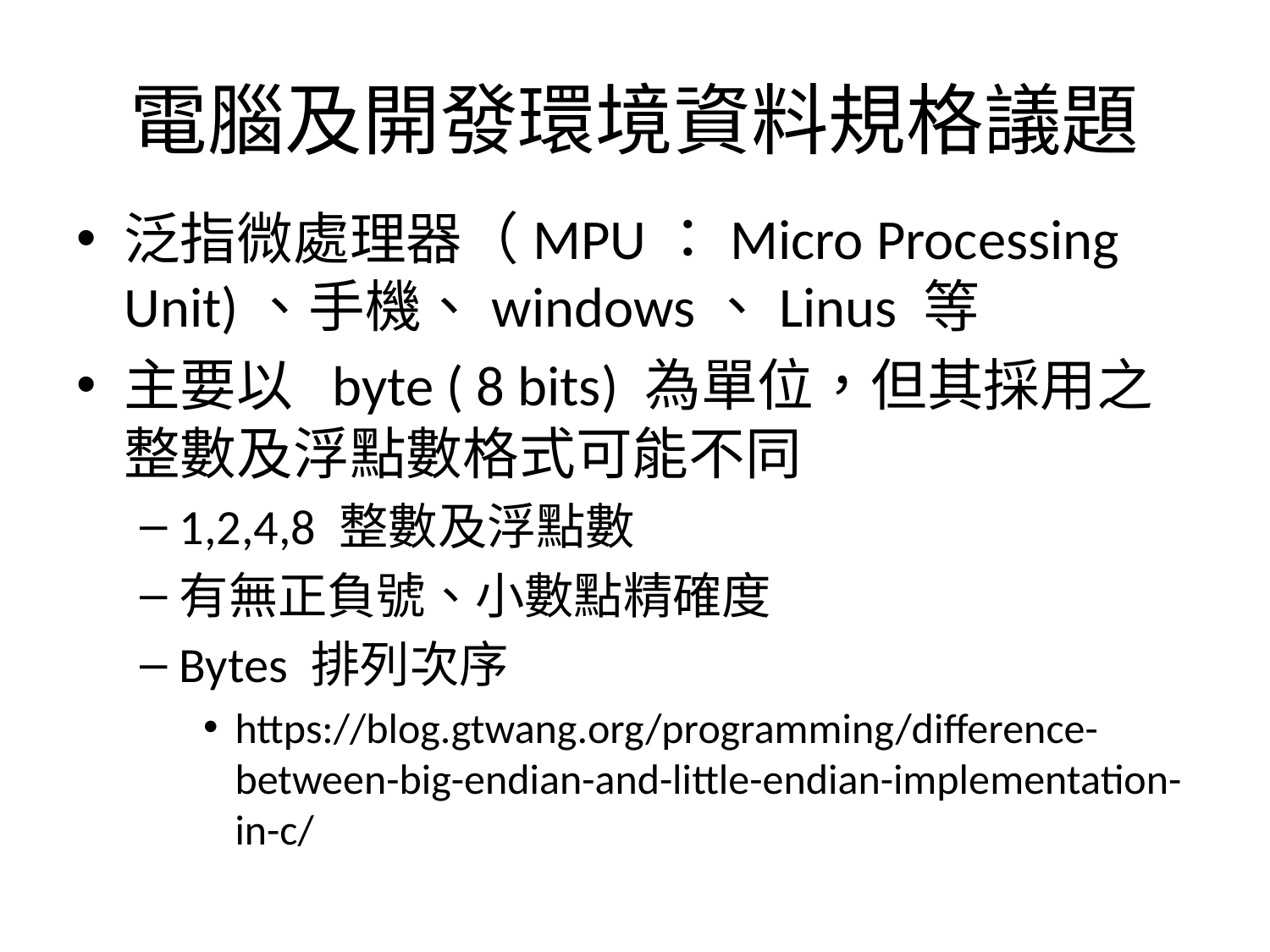

# 電腦及開發環境資料規格議題
泛指微處理器（MPU：Micro Processing Unit)、手機、windows、Linus 等
主要以  byte ( 8 bits) 為單位，但其採用之整數及浮點數格式可能不同
1,2,4,8 整數及浮點數
有無正負號、小數點精確度
Bytes 排列次序
https://blog.gtwang.org/programming/difference-between-big-endian-and-little-endian-implementation-in-c/